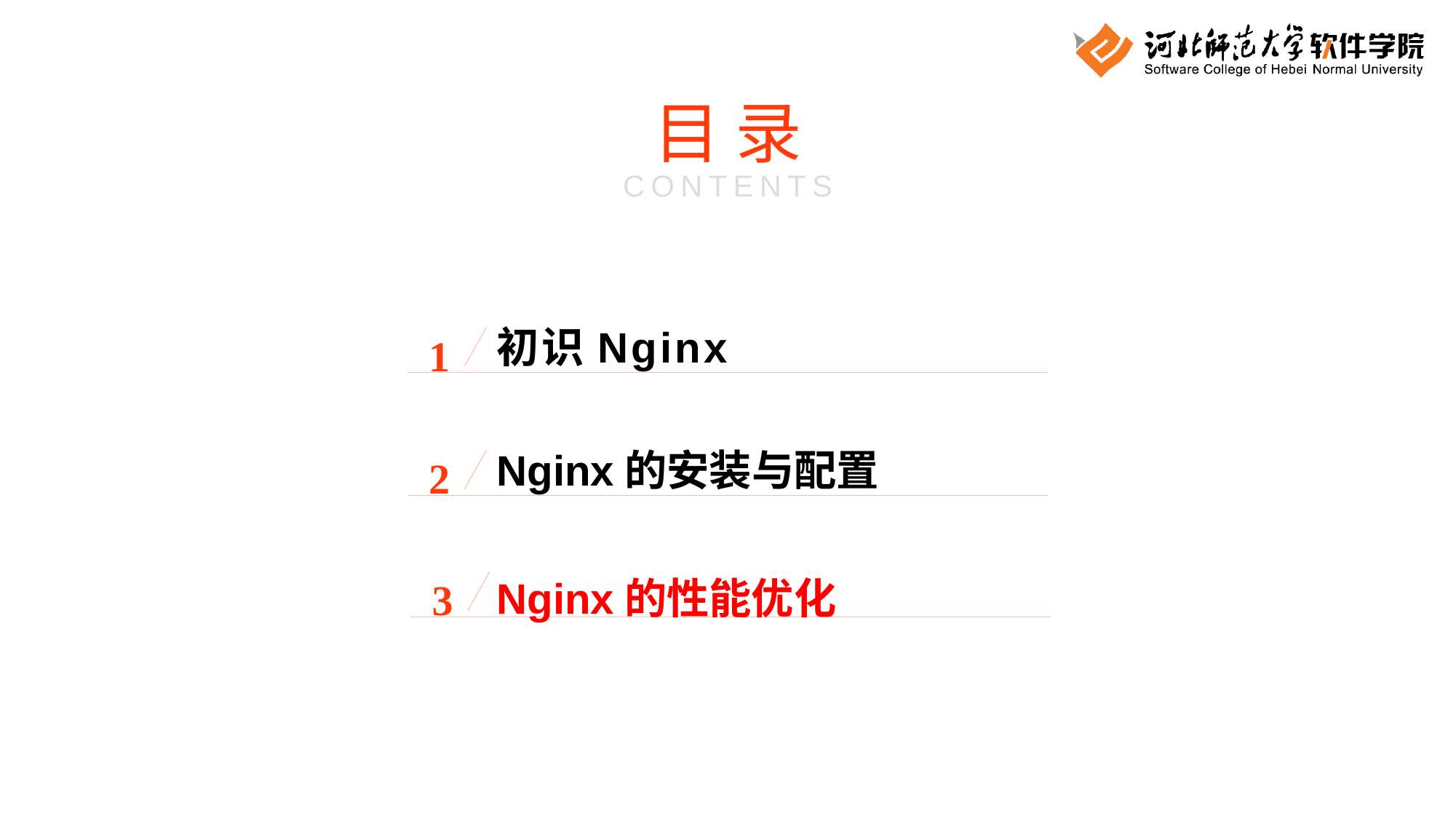

目 录
CONTENTS
1
初识Nginx
2
Nginx的安装与配置
3
Nginx的性能优化